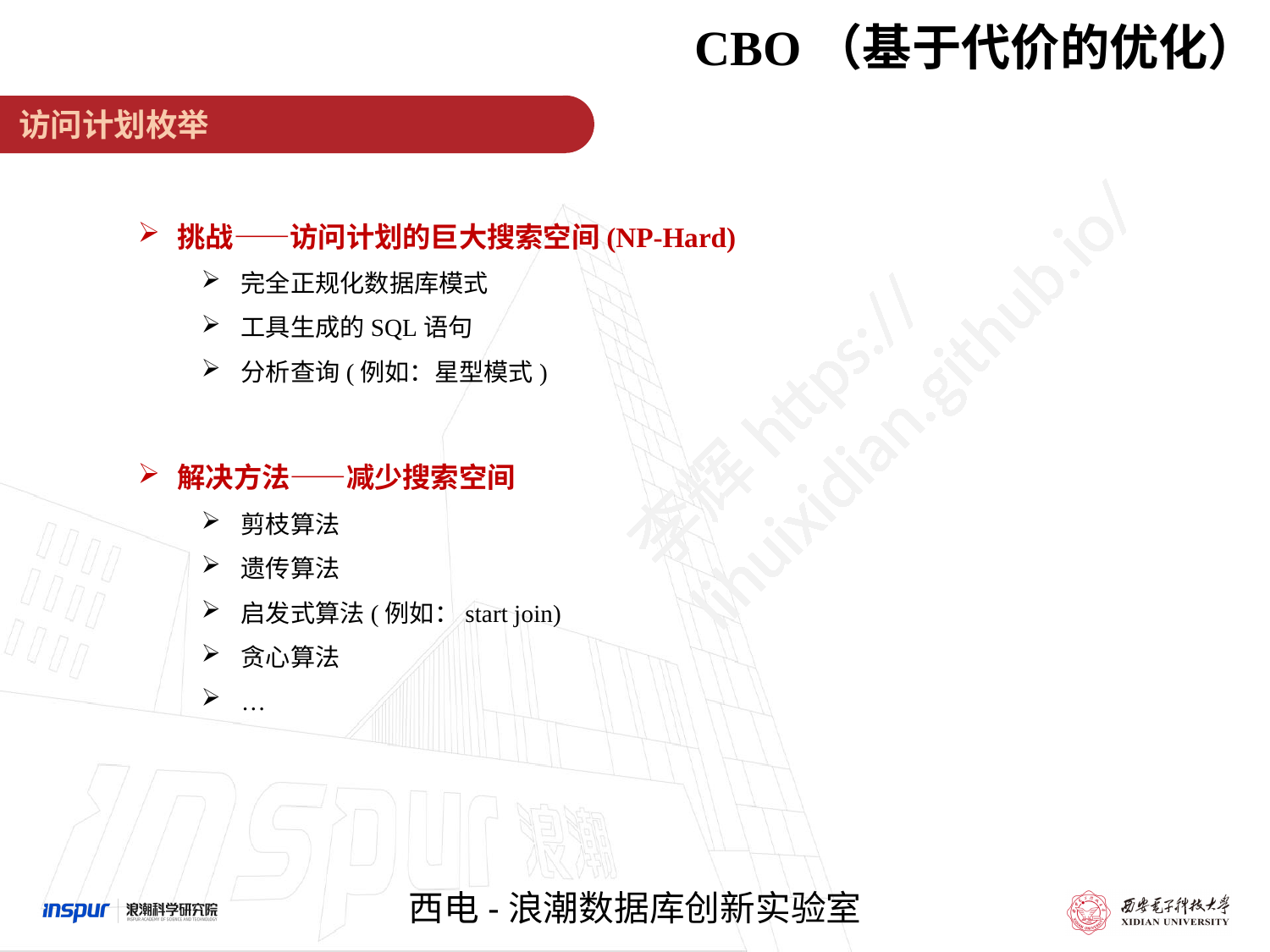

# CBO（基于代价的优化）

  访问计划枚举
挑战——访问计划的巨大搜索空间(NP-Hard)
完全正规化数据库模式
工具生成的SQL语句
分析查询(例如：星型模式)

解决方法——减少搜索空间
剪枝算法
遗传算法
启发式算法(例如：start join)
贪心算法
…